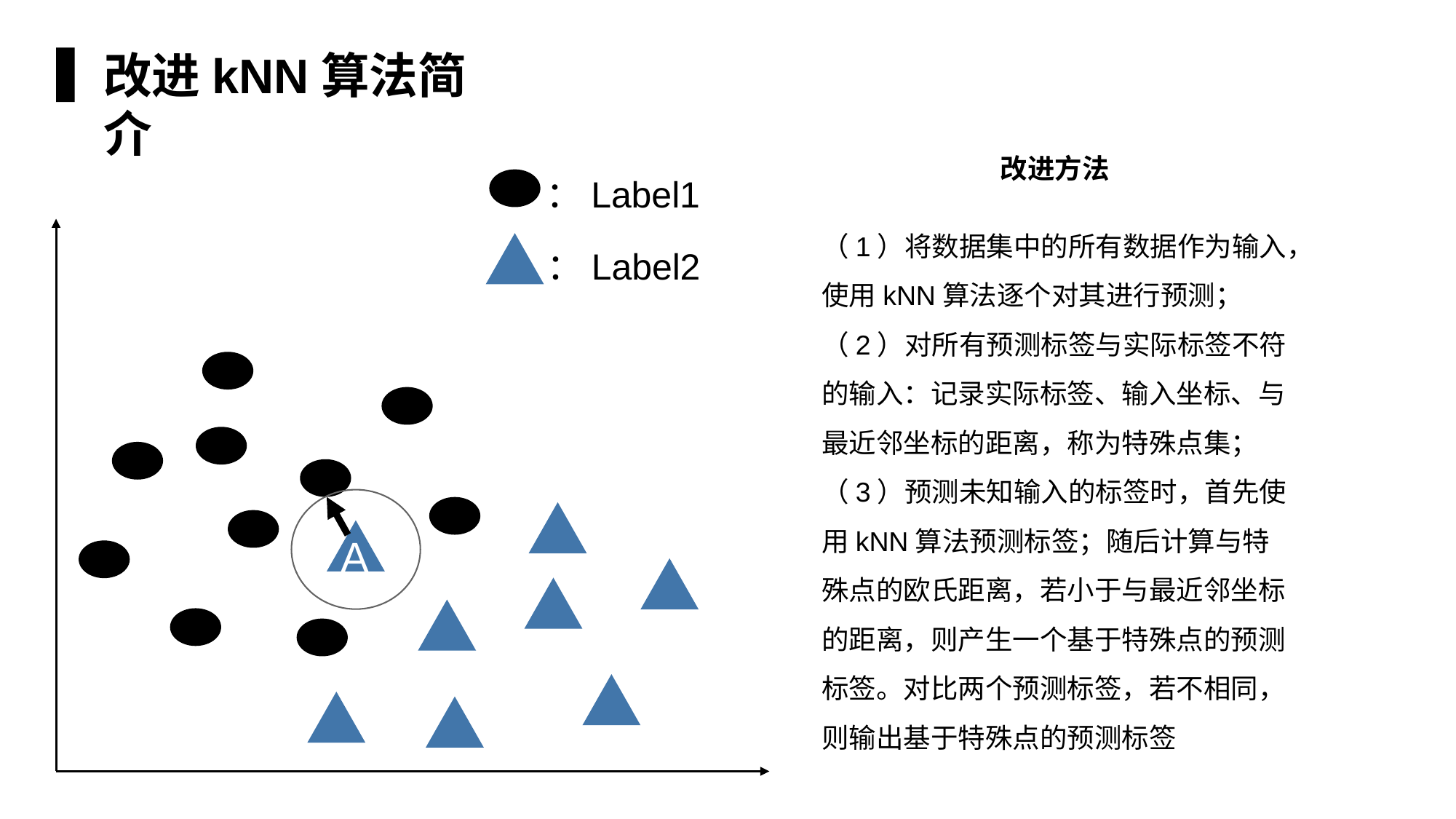

改进kNN算法简介

：Label1

：Label2

A

改进方法
（1）将数据集中的所有数据作为输入，使用kNN算法逐个对其进行预测；
（2）对所有预测标签与实际标签不符的输入：记录实际标签、输入坐标、与最近邻坐标的距离，称为特殊点集；
（3）预测未知输入的标签时，首先使用kNN算法预测标签；随后计算与特殊点的欧氏距离，若小于与最近邻坐标的距离，则产生一个基于特殊点的预测标签。对比两个预测标签，若不相同，则输出基于特殊点的预测标签